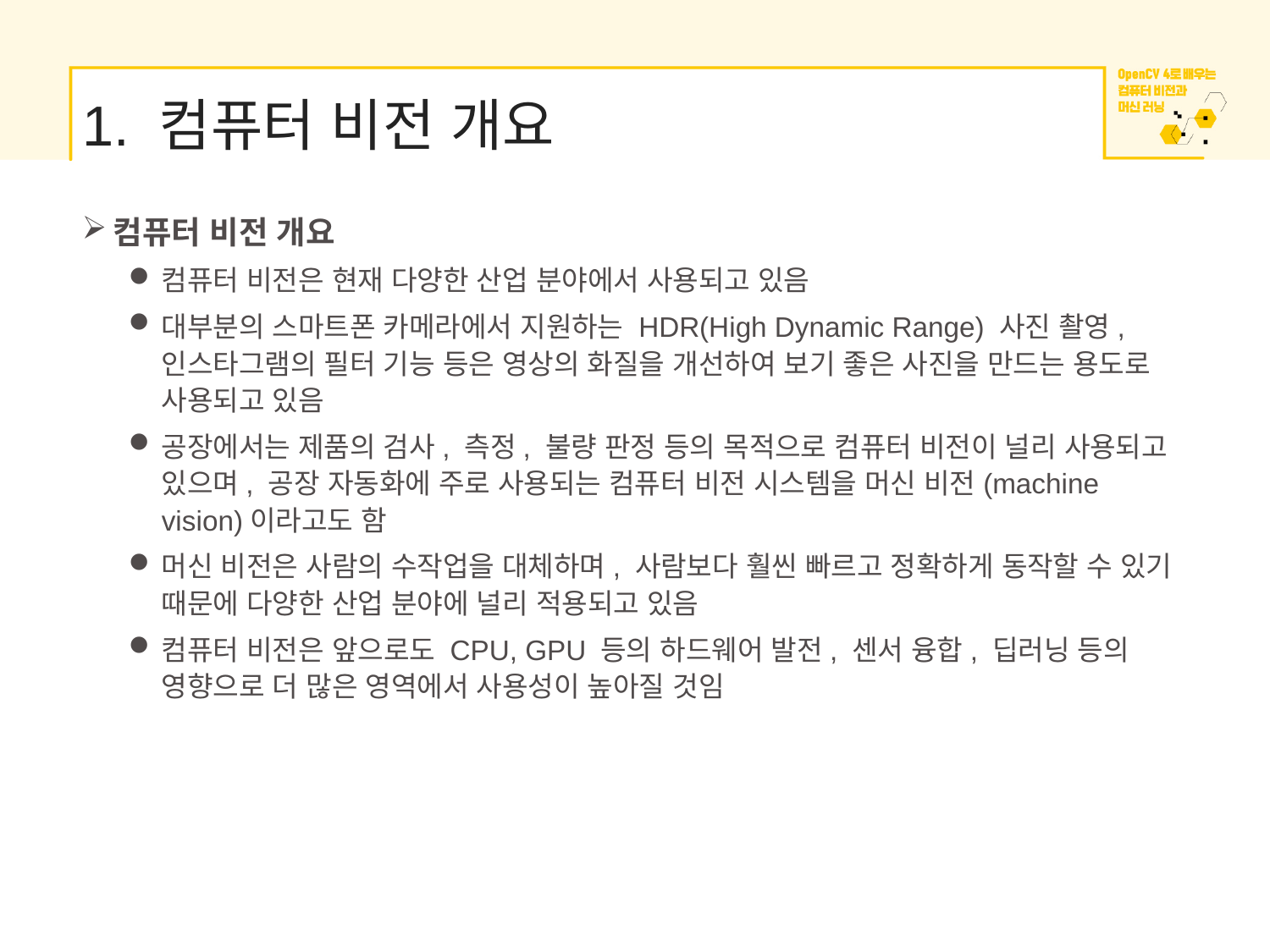

# 1. 컴퓨터 비전 개요
컴퓨터 비전 개요
컴퓨터 비전은 현재 다양한 산업 분야에서 사용되고 있음
대부분의 스마트폰 카메라에서 지원하는 HDR(High Dynamic Range) 사진 촬영, 인스타그램의 필터 기능 등은 영상의 화질을 개선하여 보기 좋은 사진을 만드는 용도로 사용되고 있음
공장에서는 제품의 검사, 측정, 불량 판정 등의 목적으로 컴퓨터 비전이 널리 사용되고 있으며, 공장 자동화에 주로 사용되는 컴퓨터 비전 시스템을 머신 비전(machine vision)이라고도 함
머신 비전은 사람의 수작업을 대체하며, 사람보다 훨씬 빠르고 정확하게 동작할 수 있기 때문에 다양한 산업 분야에 널리 적용되고 있음
컴퓨터 비전은 앞으로도 CPU, GPU 등의 하드웨어 발전, 센서 융합, 딥러닝 등의 영향으로 더 많은 영역에서 사용성이 높아질 것임